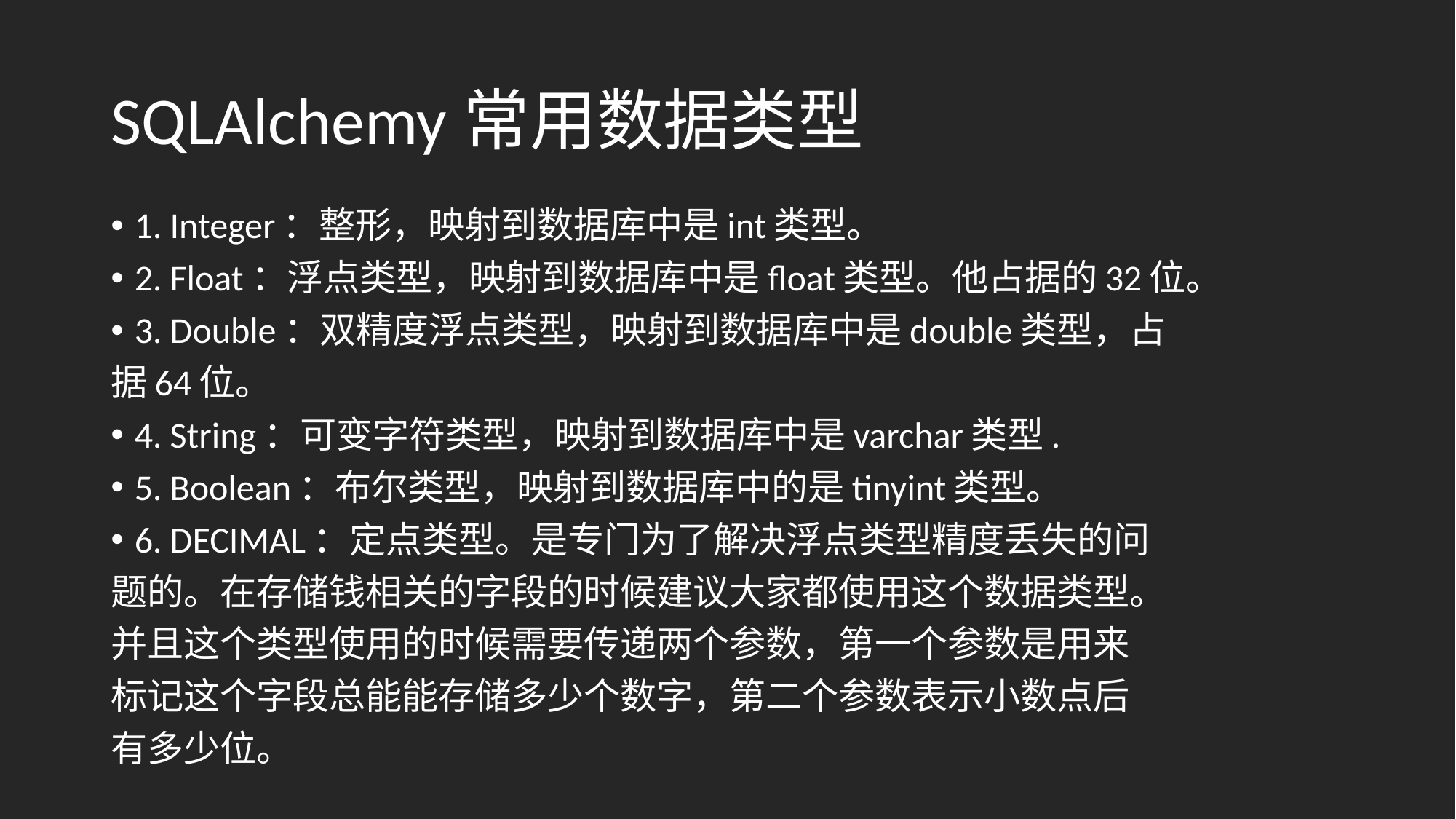

# SQLAlchemy常用数据类型
1. Integer：整形，映射到数据库中是int类型。
2. Float：浮点类型，映射到数据库中是float类型。他占据的32位。
3. Double：双精度浮点类型，映射到数据库中是double类型，占
据64位。
4. String：可变字符类型，映射到数据库中是varchar类型.
5. Boolean：布尔类型，映射到数据库中的是tinyint类型。
6. DECIMAL：定点类型。是专门为了解决浮点类型精度丢失的问
题的。在存储钱相关的字段的时候建议大家都使用这个数据类型。
并且这个类型使用的时候需要传递两个参数，第一个参数是用来
标记这个字段总能能存储多少个数字，第二个参数表示小数点后
有多少位。